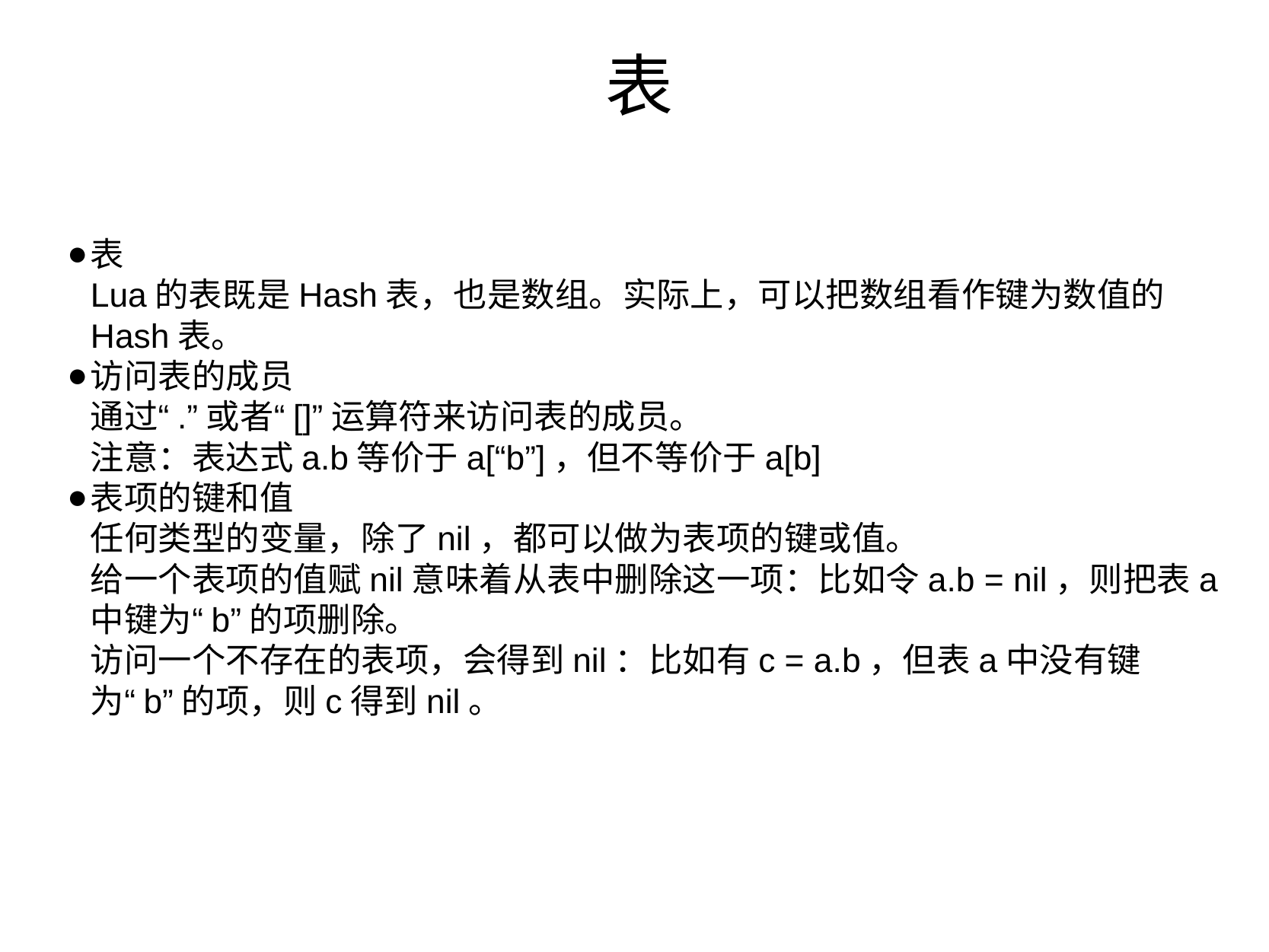

# 表
表
Lua的表既是Hash表，也是数组。实际上，可以把数组看作键为数值的Hash表。
访问表的成员
通过“.”或者“[]”运算符来访问表的成员。
注意：表达式a.b等价于a[“b”]，但不等价于a[b]
表项的键和值
任何类型的变量，除了nil，都可以做为表项的键或值。
给一个表项的值赋nil意味着从表中删除这一项：比如令a.b = nil，则把表a中键为“b”的项删除。
访问一个不存在的表项，会得到nil：比如有c = a.b，但表a中没有键为“b”的项，则c得到nil。